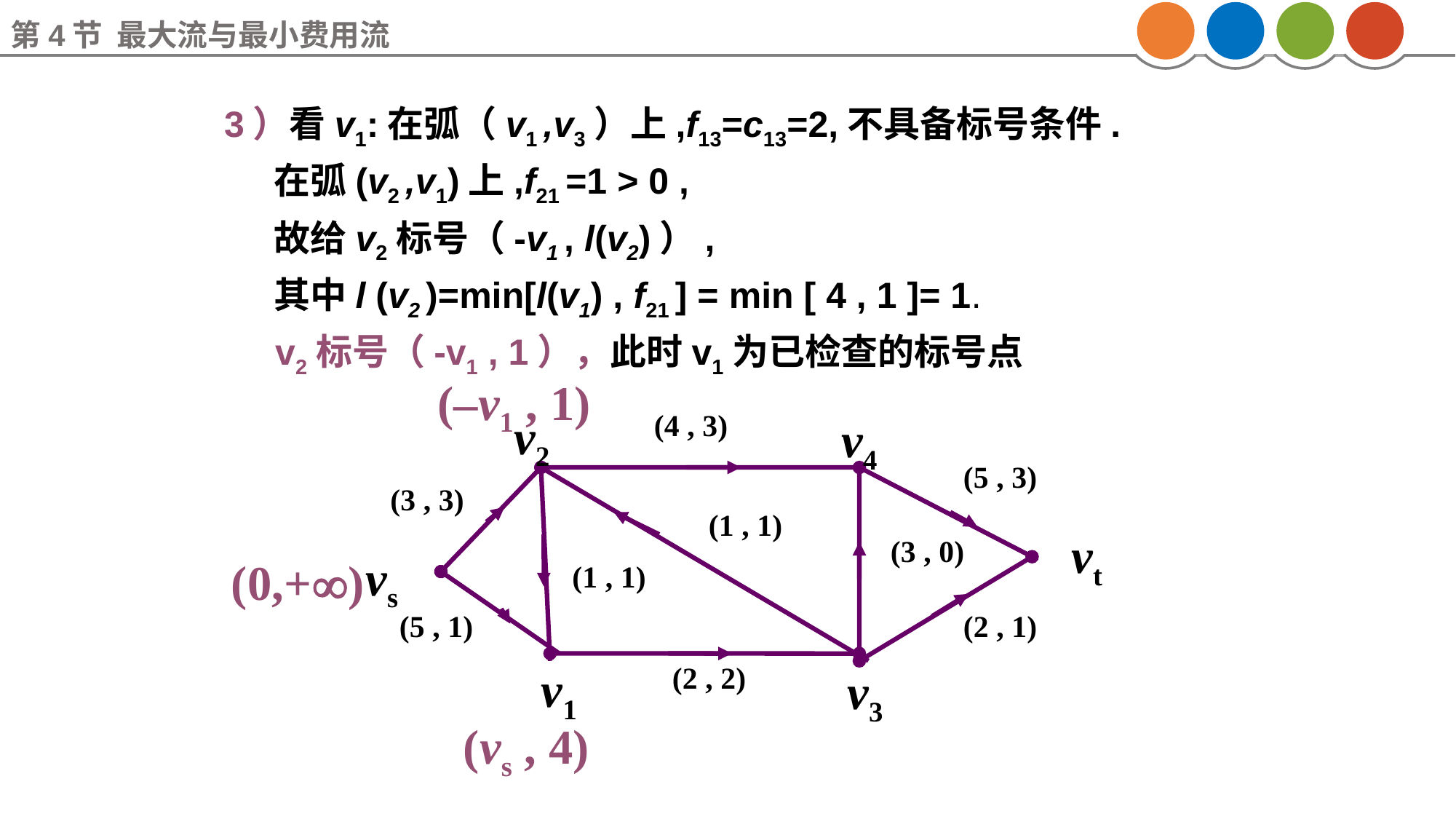

第4节  最大流与最小费用流
3）看v1:在弧（v1 ,v3）上,f13=c13=2,不具备标号条件.
     在弧(v2 ,v1)上,f21 =1 > 0 ,
     故给v2标号（-v1 , l(v2)）,
     其中l (v2 )=min[l(v1) , f21 ] = min [ 4 , 1 ]= 1.
     v2标号（-v1 , 1），此时v1为已检查的标号点
(–v1 , 1)
v2
(4 , 3)
v4
(5 , 3)
(3 , 3)
(1 , 1)
vt
(3 , 0)
vs
(1 , 1)
(5 , 1)
(2 , 1)
v1
(2 , 2)
v3

(0,+∞)
(vs , 4)